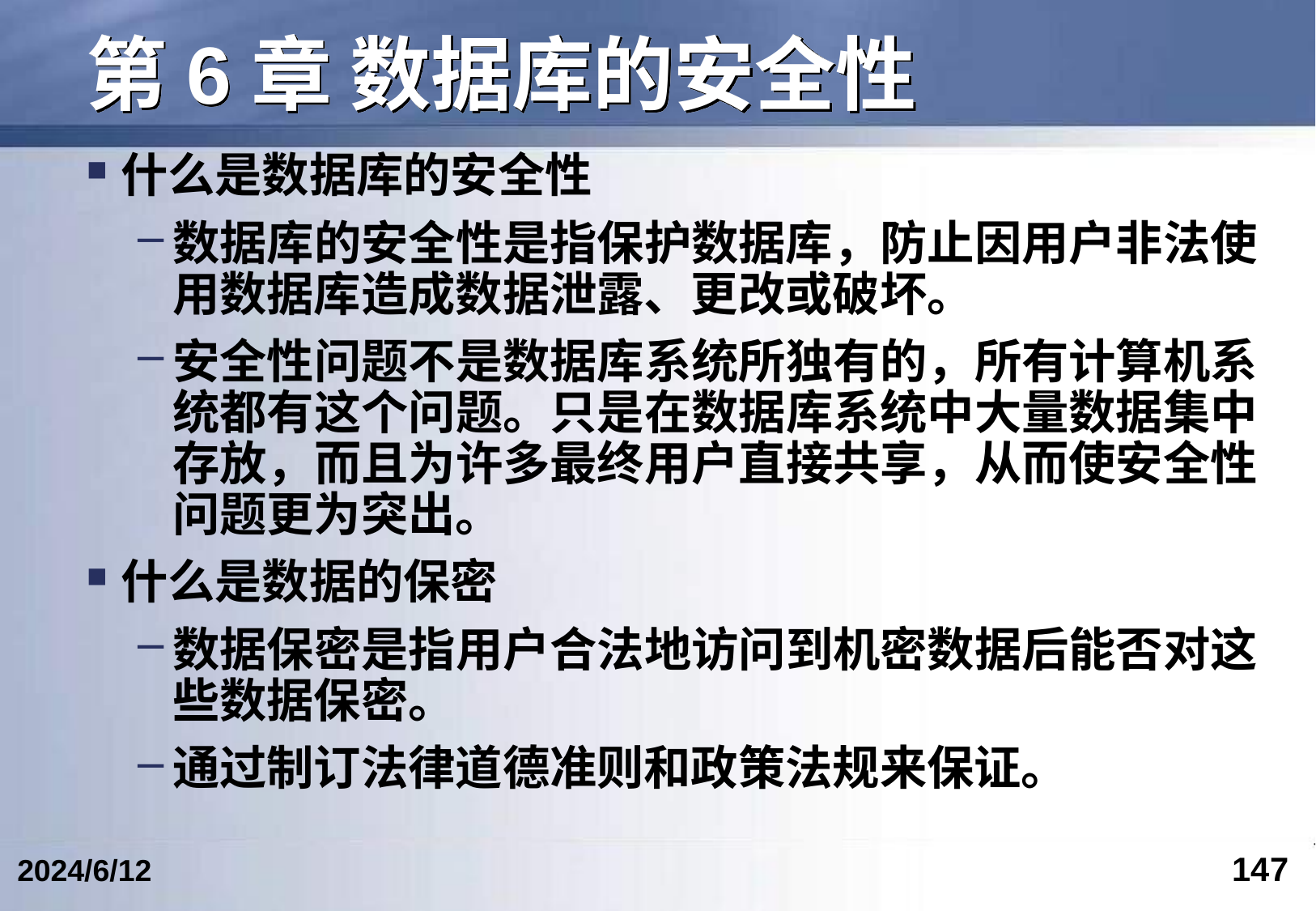

# 第6章 数据库的安全性
什么是数据库的安全性
数据库的安全性是指保护数据库，防止因用户非法使用数据库造成数据泄露、更改或破坏。
安全性问题不是数据库系统所独有的，所有计算机系统都有这个问题。只是在数据库系统中大量数据集中存放，而且为许多最终用户直接共享，从而使安全性问题更为突出。
什么是数据的保密
数据保密是指用户合法地访问到机密数据后能否对这些数据保密。
通过制订法律道德准则和政策法规来保证。
147
2024/6/12